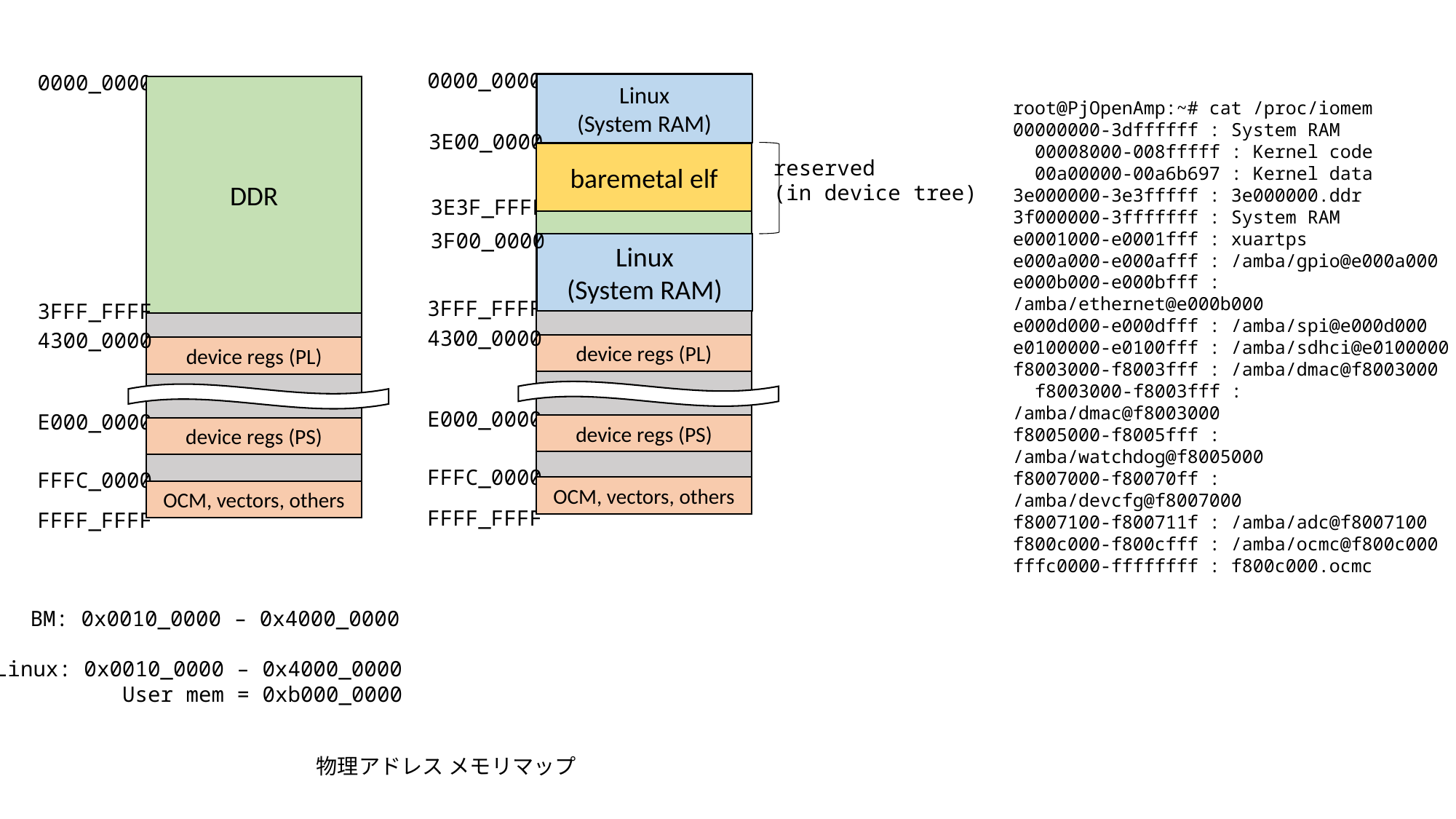

0000_0000
0000_0000

Linux
(System RAM)
DDR

root@PjOpenAmp:~# cat /proc/iomem
00000000-3dffffff : System RAM
  00008000-008fffff : Kernel code
  00a00000-00a6b697 : Kernel data
3e000000-3e3fffff : 3e000000.ddr
3f000000-3fffffff : System RAM
e0001000-e0001fff : xuartps
e000a000-e000afff : /amba/gpio@e000a000
e000b000-e000bfff : /amba/ethernet@e000b000
e000d000-e000dfff : /amba/spi@e000d000
e0100000-e0100fff : /amba/sdhci@e0100000
f8003000-f8003fff : /amba/dmac@f8003000
  f8003000-f8003fff : /amba/dmac@f8003000
f8005000-f8005fff : /amba/watchdog@f8005000
f8007000-f80070ff : /amba/devcfg@f8007000
f8007100-f800711f : /amba/adc@f8007100
f800c000-f800cfff : /amba/ocmc@f800c000
fffc0000-ffffffff : f800c000.ocmc
3E00_0000

baremetal elf
reserved
(in device tree)
3E3F_FFFF
3F00_0000
Linux
(System RAM)
3FFF_FFFF
3FFF_FFFF
4300_0000
4300_0000
device regs (PL)
device regs (PL)

E000_0000
E000_0000
device regs (PS)
device regs (PS)
FFFC_0000
FFFC_0000
OCM, vectors, others
OCM, vectors, others
FFFF_FFFF
FFFF_FFFF
BM: 0x0010_0000 – 0x4000_0000
Linux: 0x0010_0000 – 0x4000_0000
User mem = 0xb000_0000
物理アドレス メモリマップ